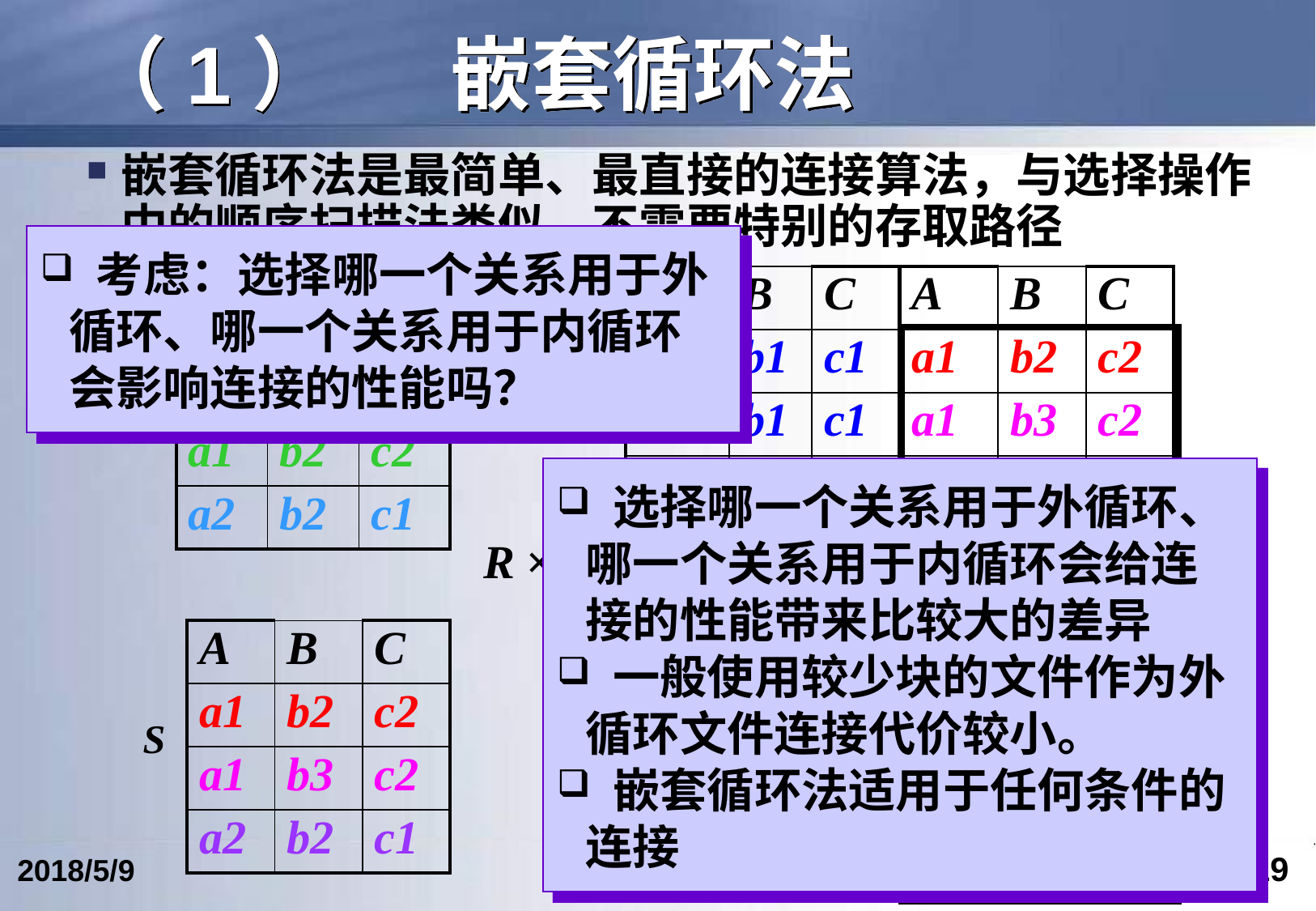

# （1）	嵌套循环法
嵌套循环法是最简单、最直接的连接算法，与选择操作中的顺序扫描法类似，不需要特别的存取路径
 考虑：选择哪一个关系用于外循环、哪一个关系用于内循环会影响连接的性能吗？
| A | B | C |
| --- | --- | --- |
| a1 | b1 | c1 |
| a1 | b1 | c1 |
| a1 | b1 | c1 |
| a1 | b2 | c2 |
| a1 | b2 | c2 |
| a1 | b2 | c2 |
| a2 | b2 | c1 |
| a2 | b2 | c1 |
| a2 | b2 | c1 |
| A | B | C |
| --- | --- | --- |
| a1 | b2 | c2 |
| a1 | b3 | c2 |
| a2 | b2 | c1 |
| a1 | b2 | c2 |
| a1 | b3 | c2 |
| a2 | b2 | c1 |
| a1 | b2 | c2 |
| a1 | b3 | c2 |
| a2 | b2 | c1 |
| A | B | C |
| --- | --- | --- |
| a1 | b1 | c1 |
| a1 | b2 | c2 |
| a2 | b2 | c1 |

R
 选择哪一个关系用于外循环、哪一个关系用于内循环会给连接的性能带来比较大的差异
 一般使用较少块的文件作为外循环文件连接代价较小。
 嵌套循环法适用于任何条件的连接
R × S

| A | B | C |
| --- | --- | --- |
| a1 | b2 | c2 |
| a1 | b3 | c2 |
| a2 | b2 | c1 |
S

19
2018/5/9